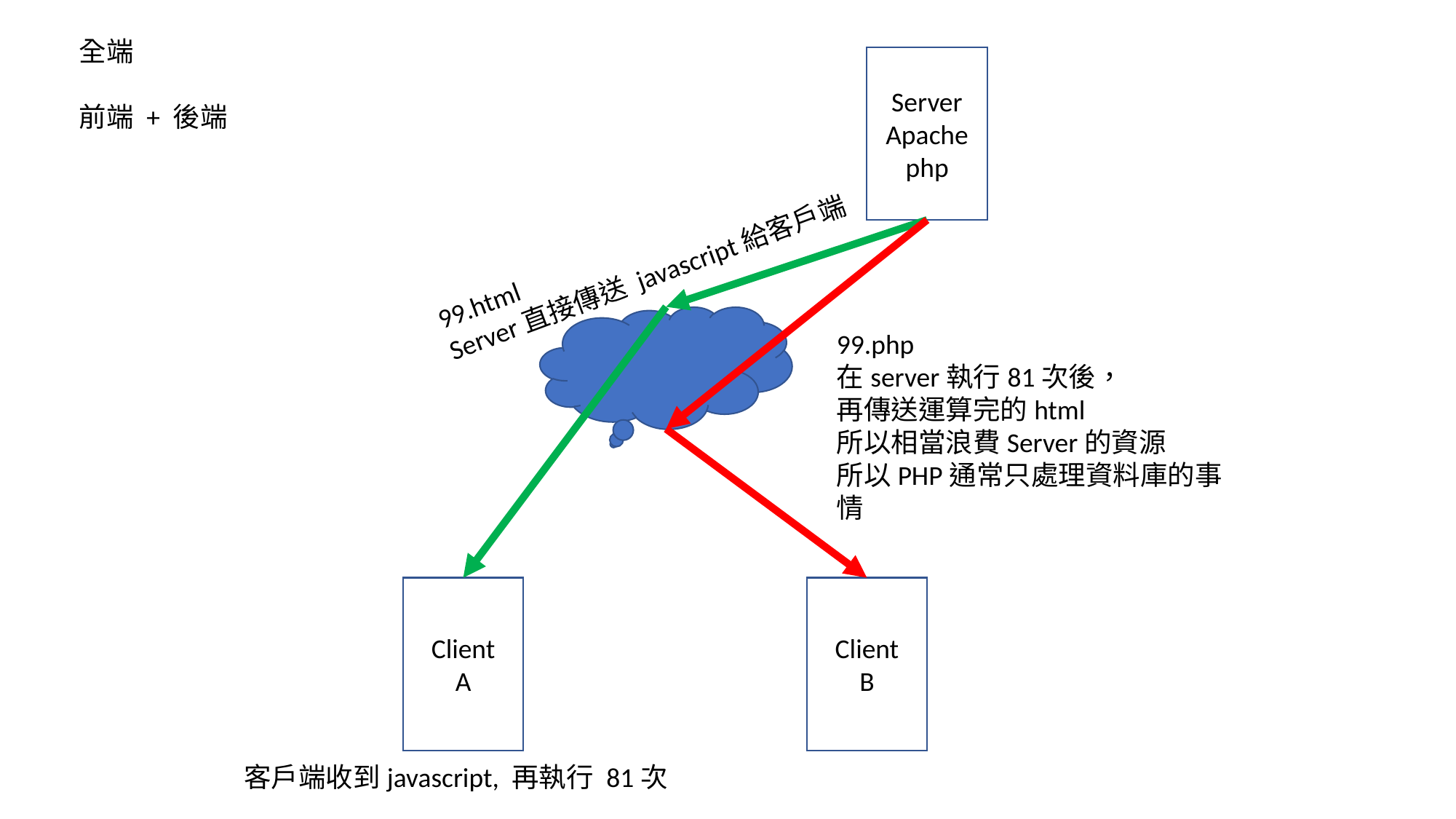

全端

前端 + 後端
Server
Apache
php
99.html
Server直接傳送 javascript給客戶端

99.php
在server執行81次後，
再傳送運算完的html
所以相當浪費Server的資源
所以PHP通常只處理資料庫的事情
Client
A
Client
B
客戶端收到javascript, 再執行 81次